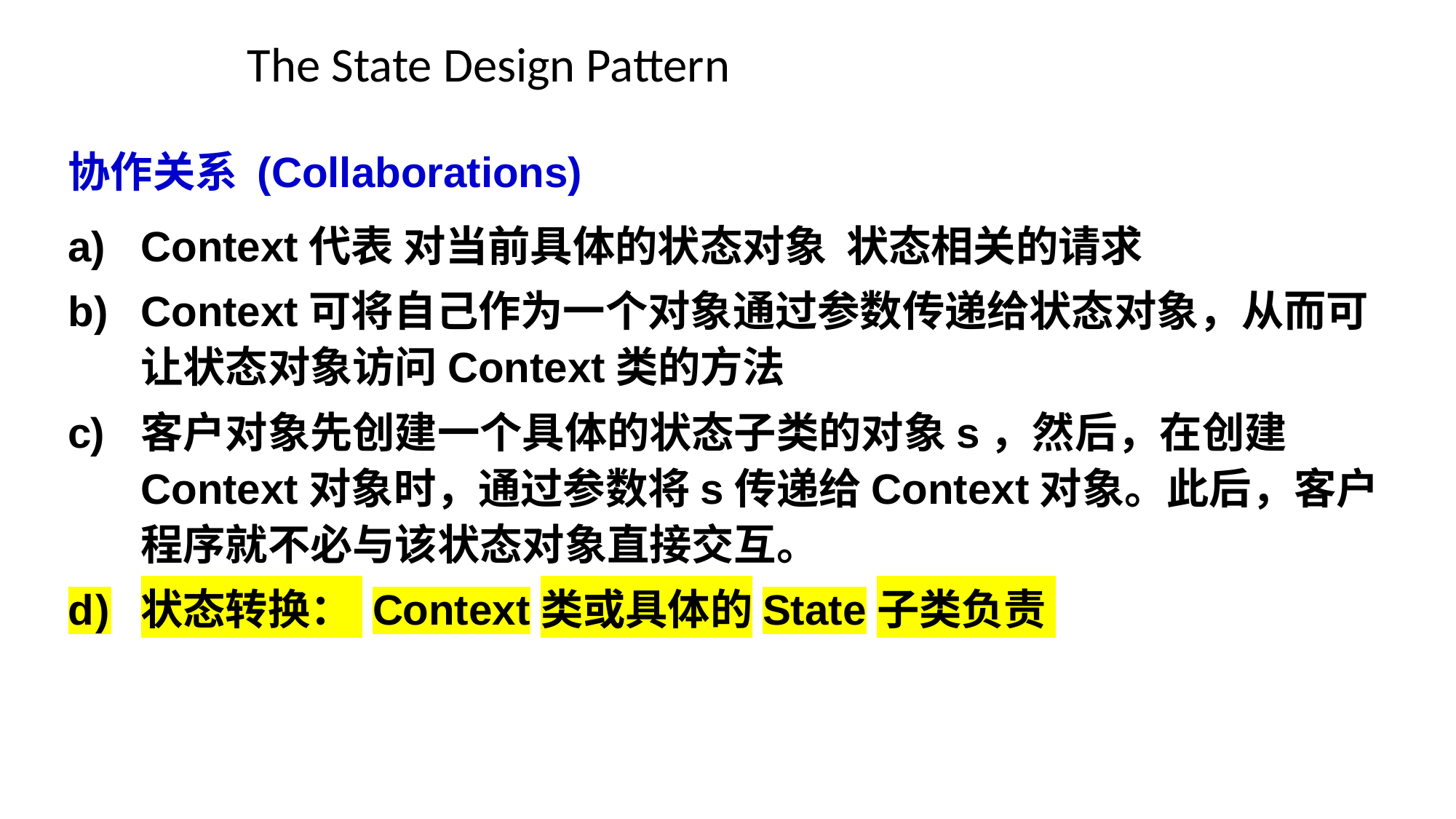

# The State Design Pattern
协作关系 (Collaborations)
Context代表 对当前具体的状态对象  状态相关的请求
Context可将自己作为一个对象通过参数传递给状态对象，从而可让状态对象访问Context类的方法
客户对象先创建一个具体的状态子类的对象s，然后，在创建Context对象时，通过参数将s传递给Context对象。此后，客户程序就不必与该状态对象直接交互。
状态转换： Context类或具体的State子类负责